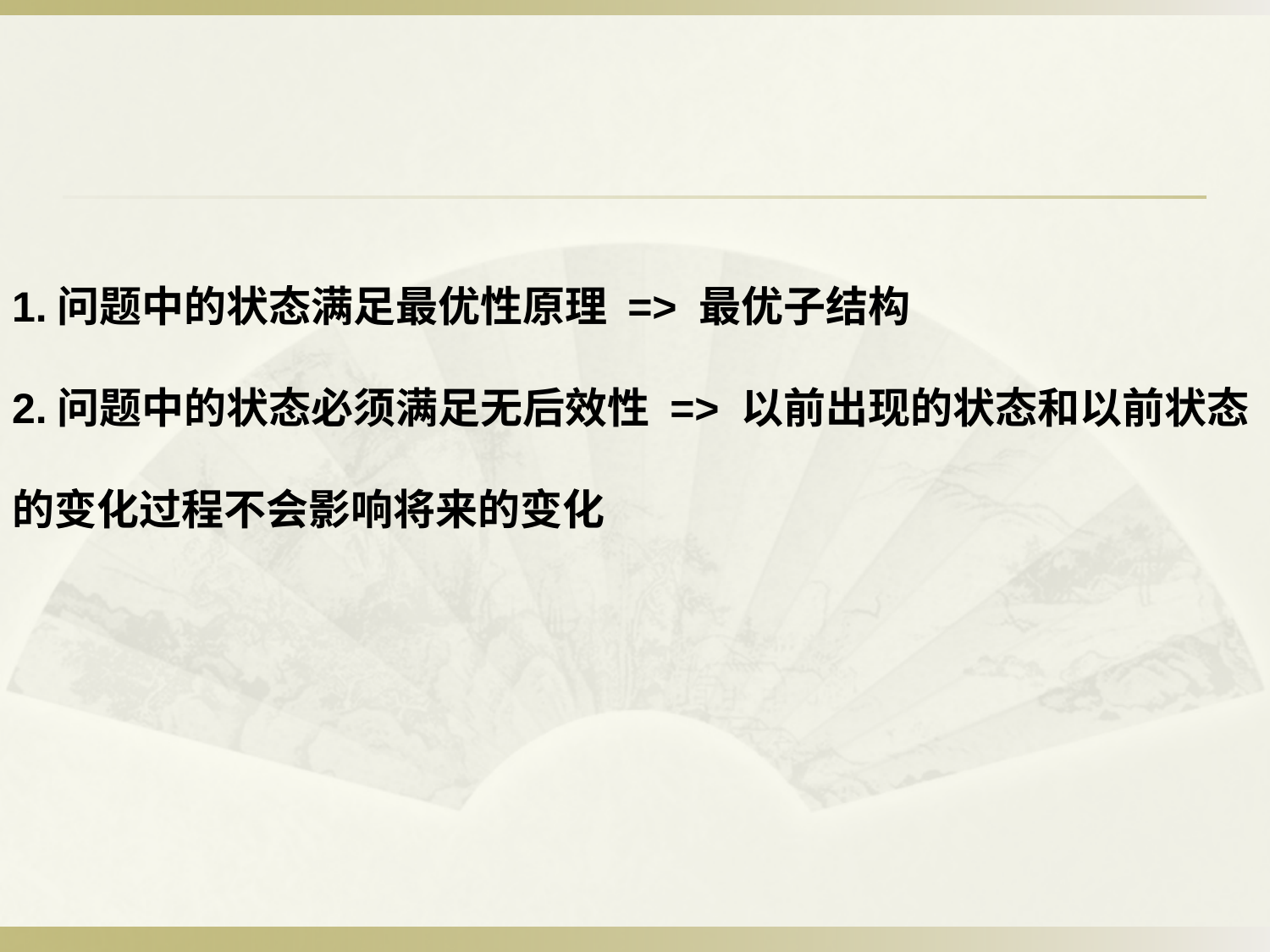

1.问题中的状态满足最优性原理 => 最优子结构
2.问题中的状态必须满足无后效性 => 以前出现的状态和以前状态的变化过程不会影响将来的变化